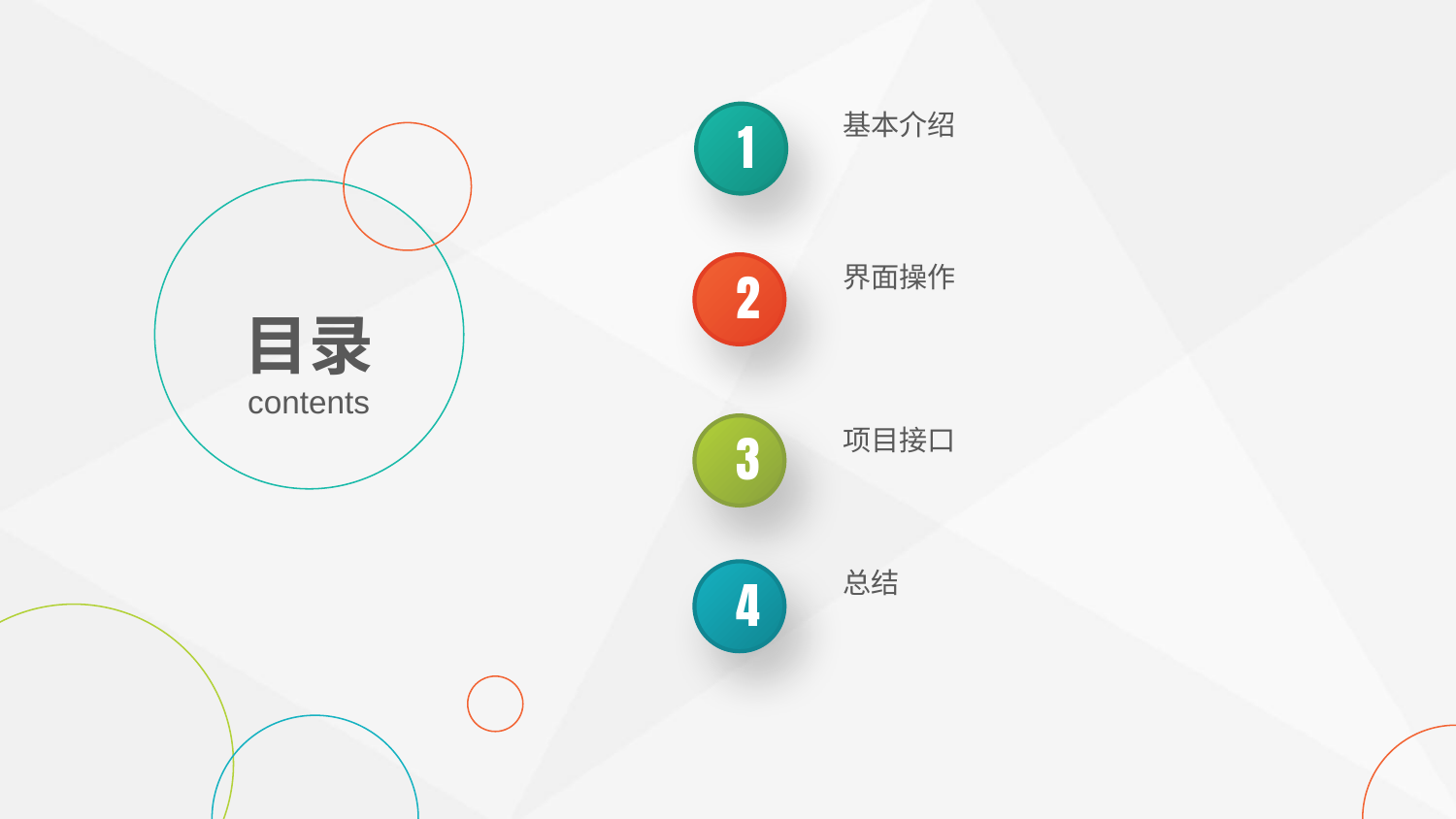

基本介绍

1
界面操作

2

项目接口
3
总结

4

目录
contents